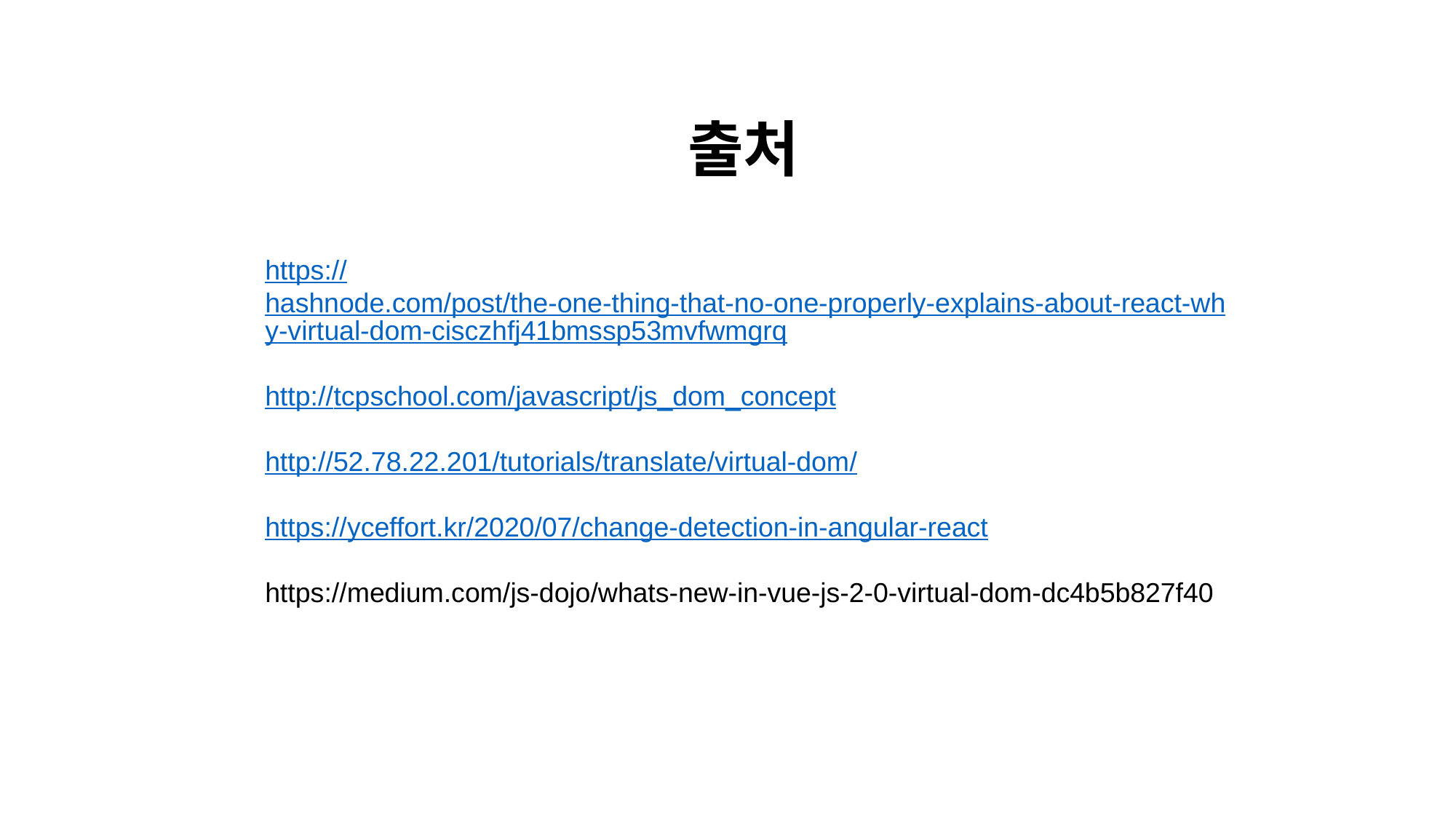

# 출처
https://hashnode.com/post/the-one-thing-that-no-one-properly-explains-about-react-why-virtual-dom-cisczhfj41bmssp53mvfwmgrq

http://tcpschool.com/javascript/js_dom_concept

http://52.78.22.201/tutorials/translate/virtual-dom/

https://yceffort.kr/2020/07/change-detection-in-angular-react

https://medium.com/js-dojo/whats-new-in-vue-js-2-0-virtual-dom-dc4b5b827f40